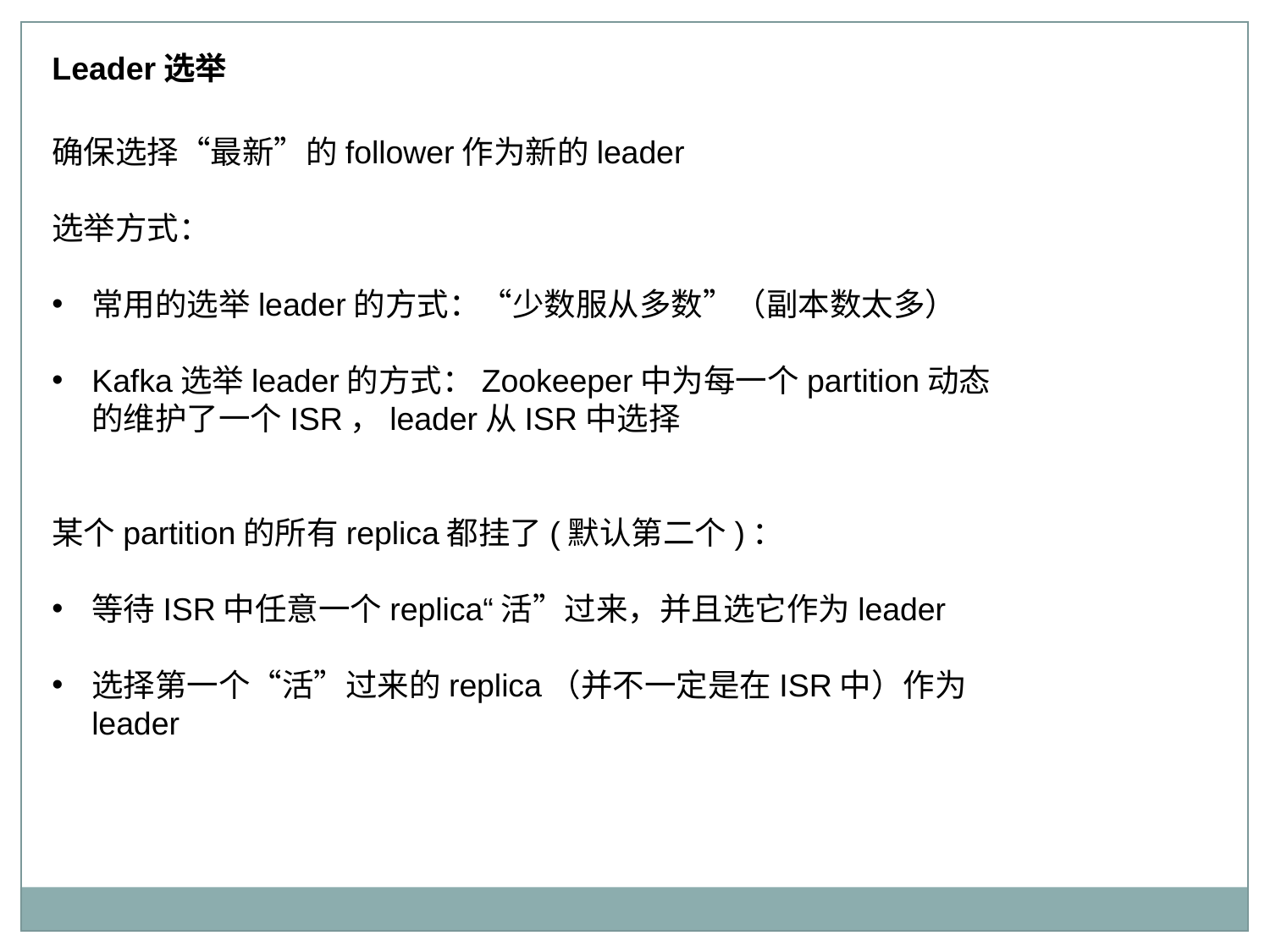

Leader选举
确保选择“最新”的follower作为新的leader

选举方式：

常用的选举leader的方式：“少数服从多数”（副本数太多）

Kafka选举leader的方式：Zookeeper中为每一个partition动态的维护了一个ISR，leader从ISR中选择

某个partition的所有replica都挂了(默认第二个)：

等待ISR中任意一个replica“活”过来，并且选它作为leader

选择第一个“活”过来的replica（并不一定是在ISR中）作为leader